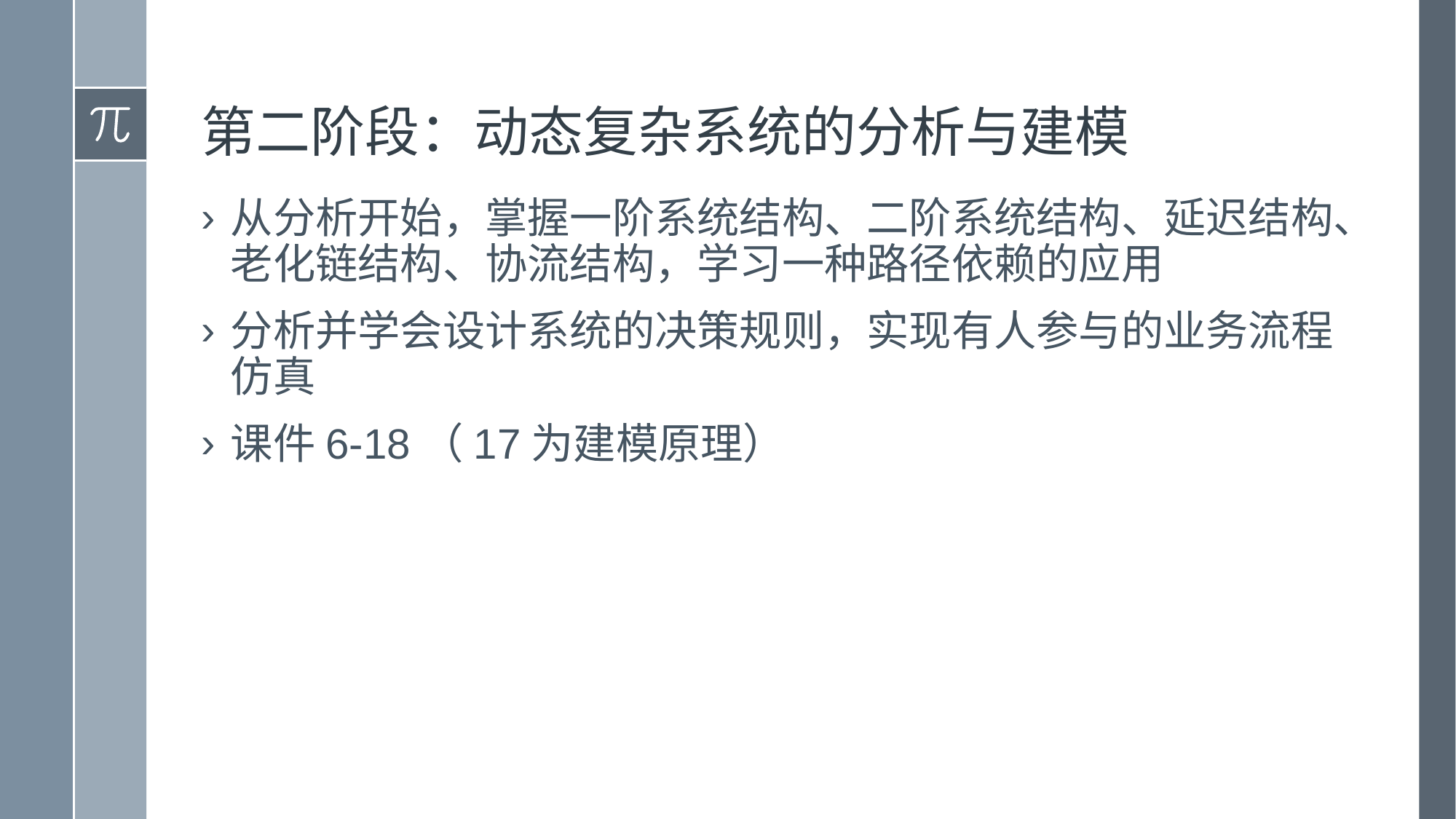

# 第二阶段：动态复杂系统的分析与建模
从分析开始，掌握一阶系统结构、二阶系统结构、延迟结构、老化链结构、协流结构，学习一种路径依赖的应用
分析并学会设计系统的决策规则，实现有人参与的业务流程仿真
课件6-18（17为建模原理）